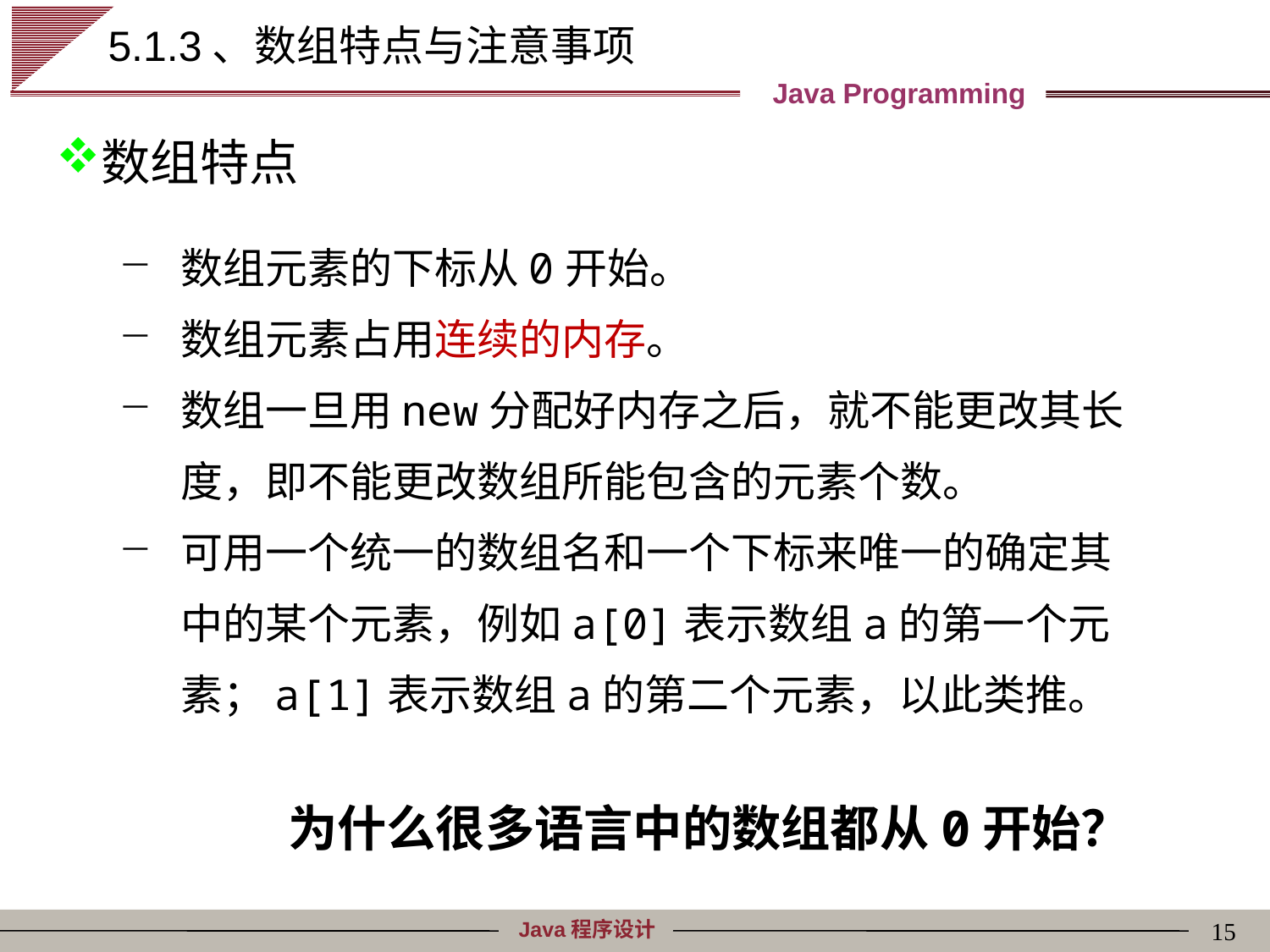

# 5.1.3、数组特点与注意事项
数组特点
数组元素的下标从0开始。
数组元素占用连续的内存。
数组一旦用new分配好内存之后，就不能更改其长度，即不能更改数组所能包含的元素个数。
可用一个统一的数组名和一个下标来唯一的确定其中的某个元素，例如a[0]表示数组a的第一个元素；a[1]表示数组a的第二个元素，以此类推。
为什么很多语言中的数组都从0开始？